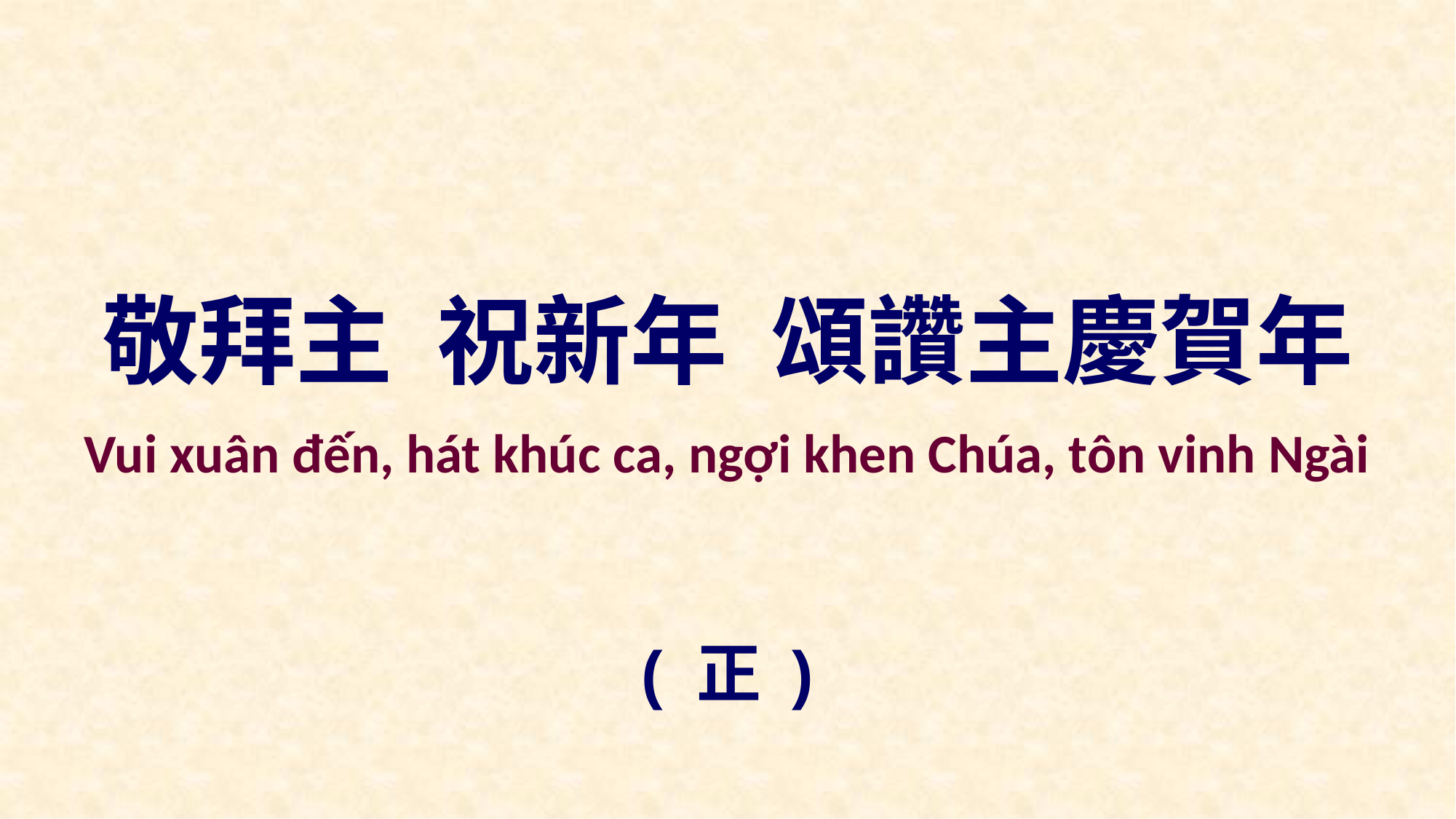

敬拜主  祝新年  頌讚主慶賀年
Vui xuân đến, hát khúc ca, ngợi khen Chúa, tôn vinh Ngài
( 正 )